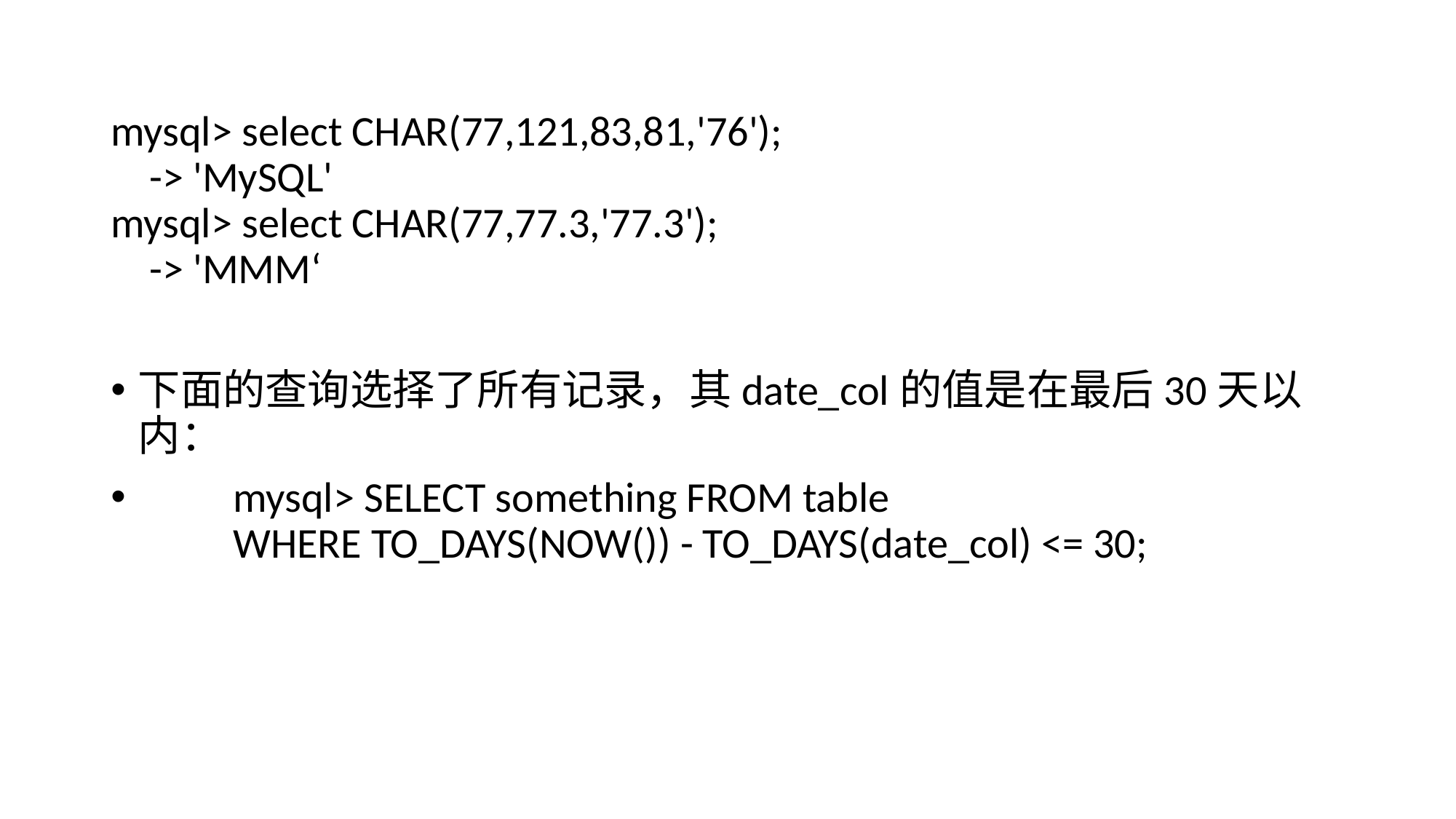

mysql> select CHAR(77,121,83,81,'76');
    -> 'MySQL'
mysql> select CHAR(77,77.3,'77.3');
    -> 'MMM‘

下面的查询选择了所有记录，其date_col的值是在最后30天以内：
　　mysql> SELECT something FROM table  
　　WHERE TO_DAYS(NOW()) - TO_DAYS(date_col) <= 30;